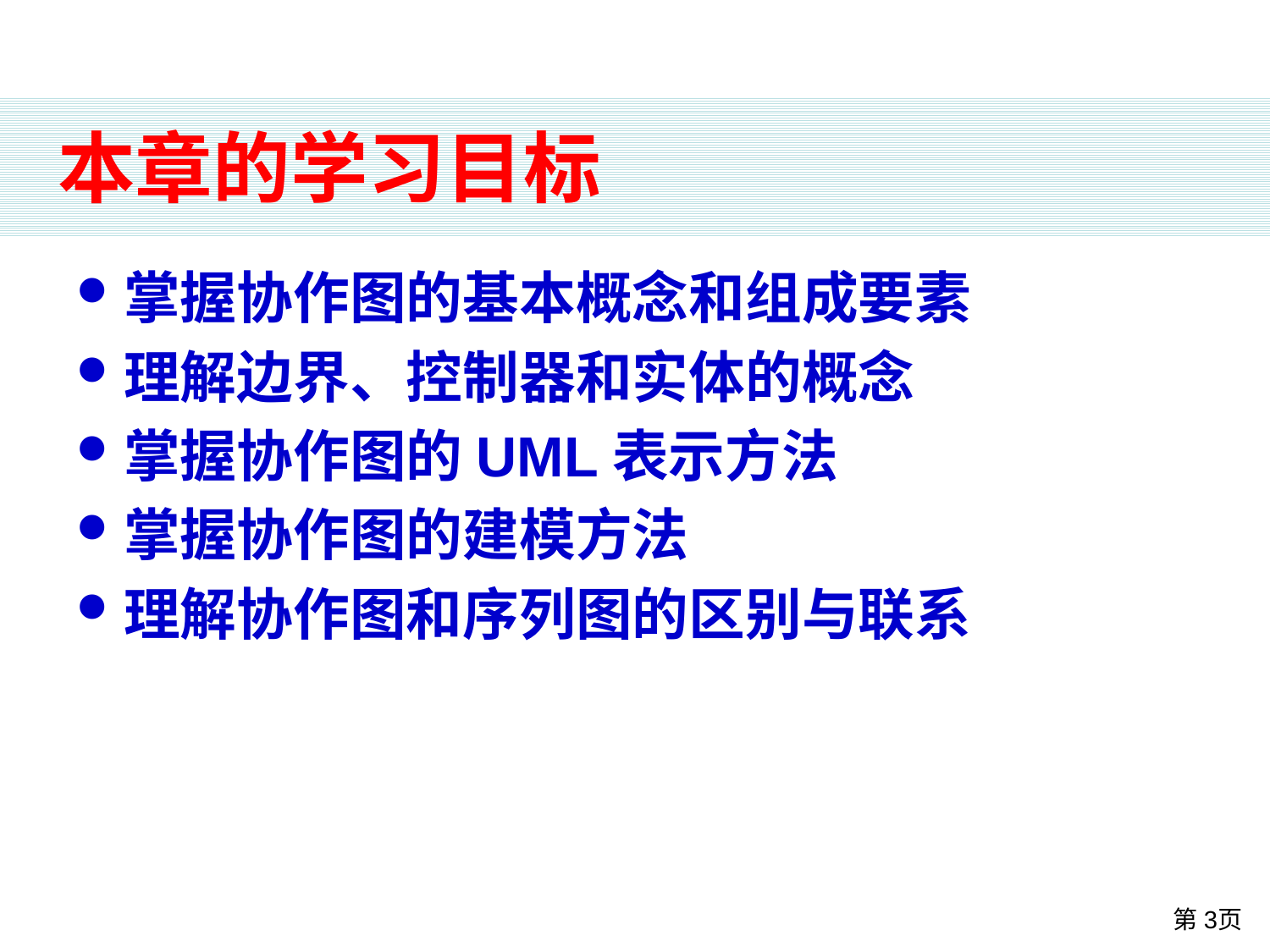

# 本章的学习目标
掌握协作图的基本概念和组成要素
理解边界、控制器和实体的概念
掌握协作图的UML表示方法
掌握协作图的建模方法
理解协作图和序列图的区别与联系
第3页